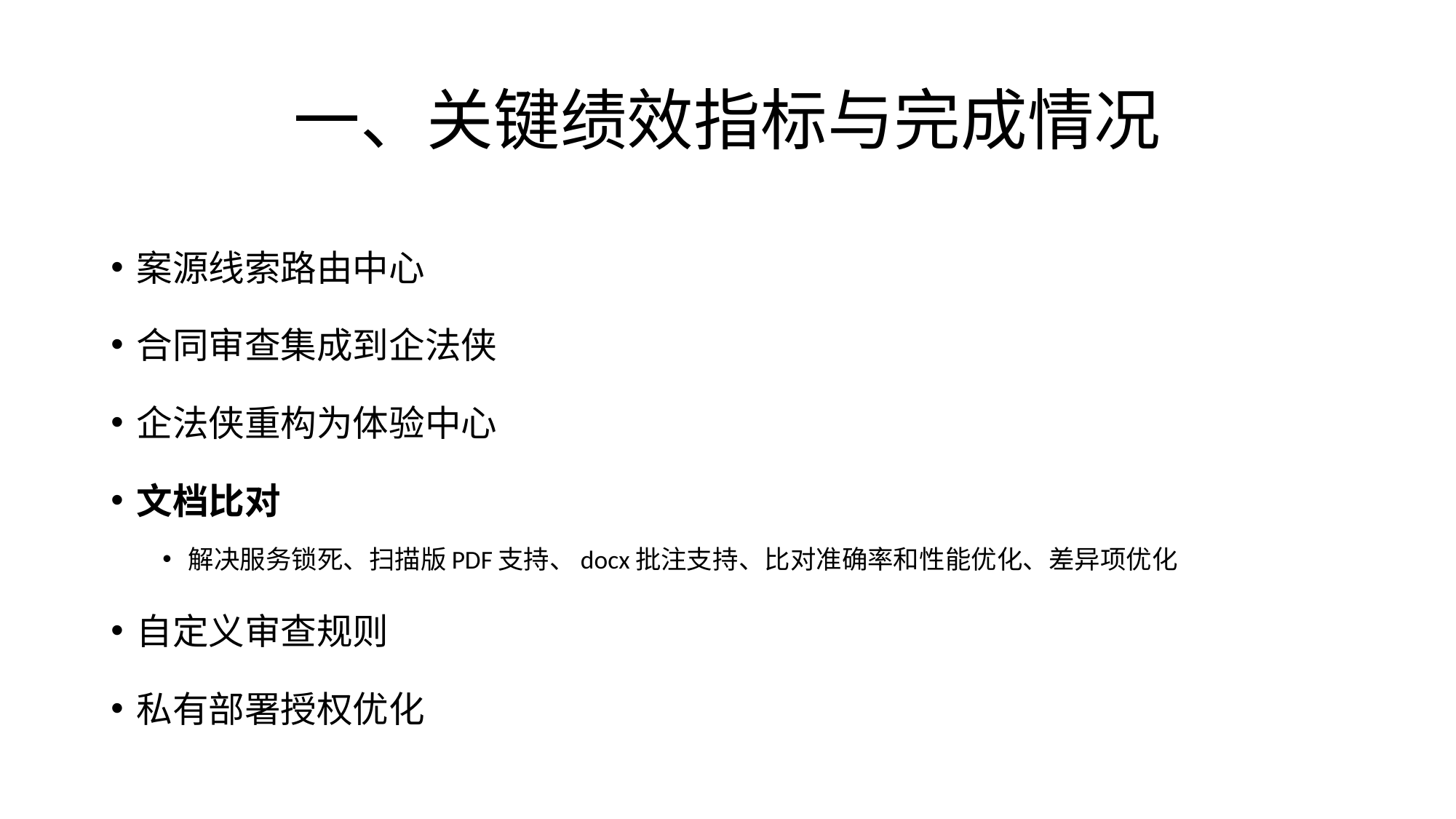

# 一、关键绩效指标与完成情况
案源线索路由中心
合同审查集成到企法侠
企法侠重构为体验中心
文档比对
解决服务锁死、扫描版PDF支持、docx批注支持、比对准确率和性能优化、差异项优化
自定义审查规则
私有部署授权优化